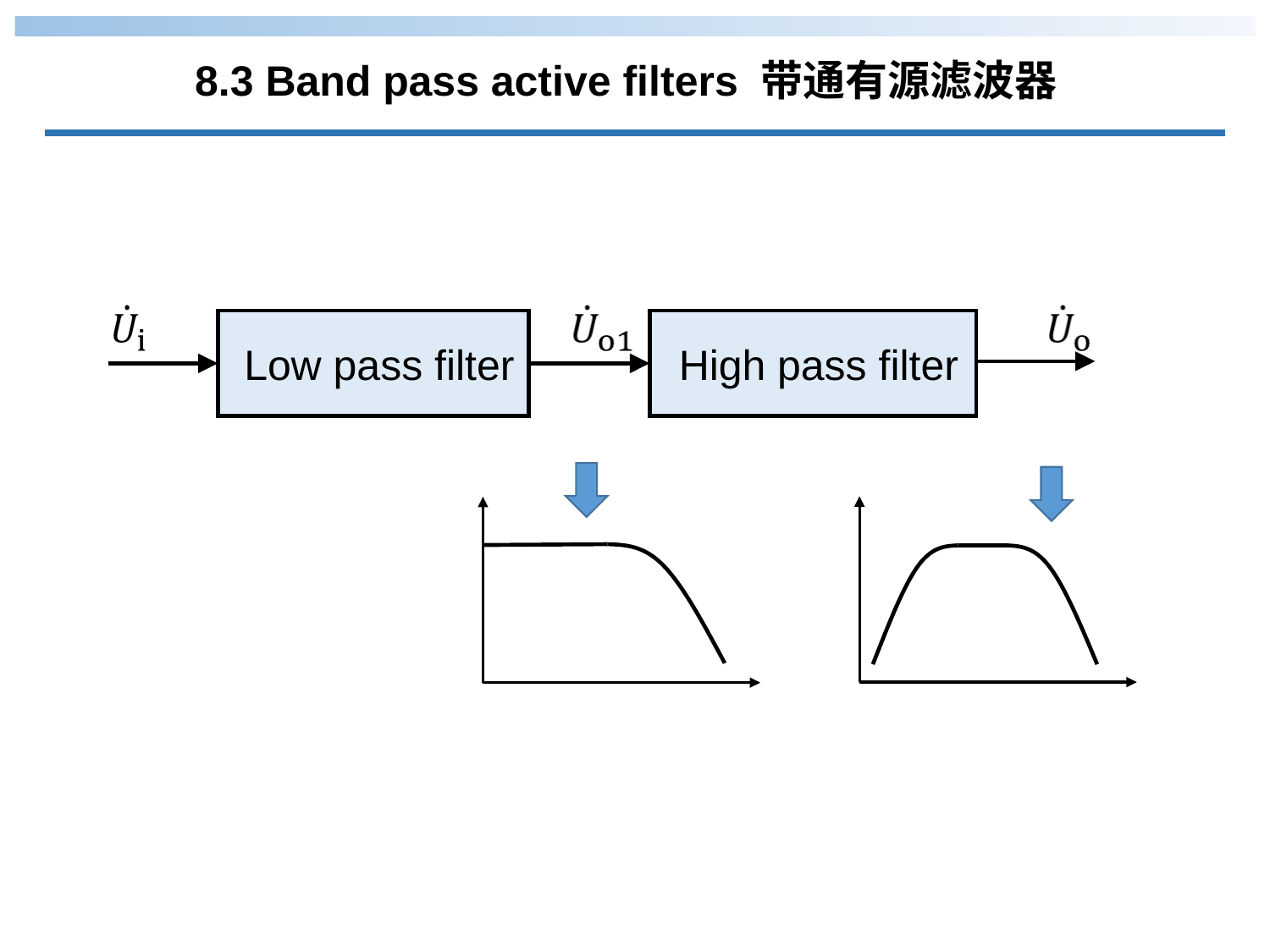

8.3 Band pass active filters 带通有源滤波器

 Low pass filter
 High pass filter